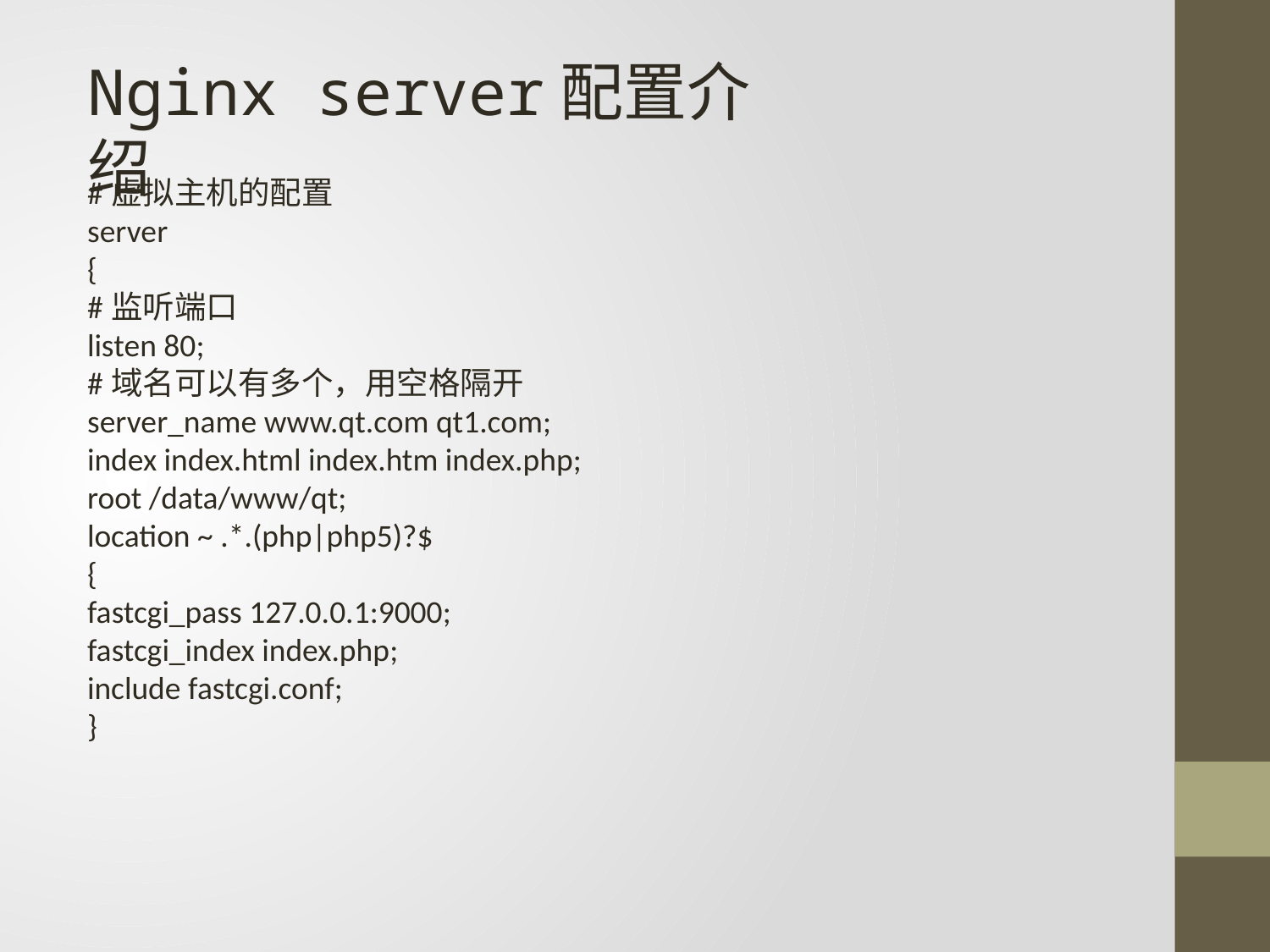

Nginx server配置介绍
#虚拟主机的配置
server
{
#监听端口
listen 80;
#域名可以有多个，用空格隔开
server_name www.qt.com qt1.com;
index index.html index.htm index.php;
root /data/www/qt;
location ~ .*.(php|php5)?$
{
fastcgi_pass 127.0.0.1:9000;
fastcgi_index index.php;
include fastcgi.conf;
}